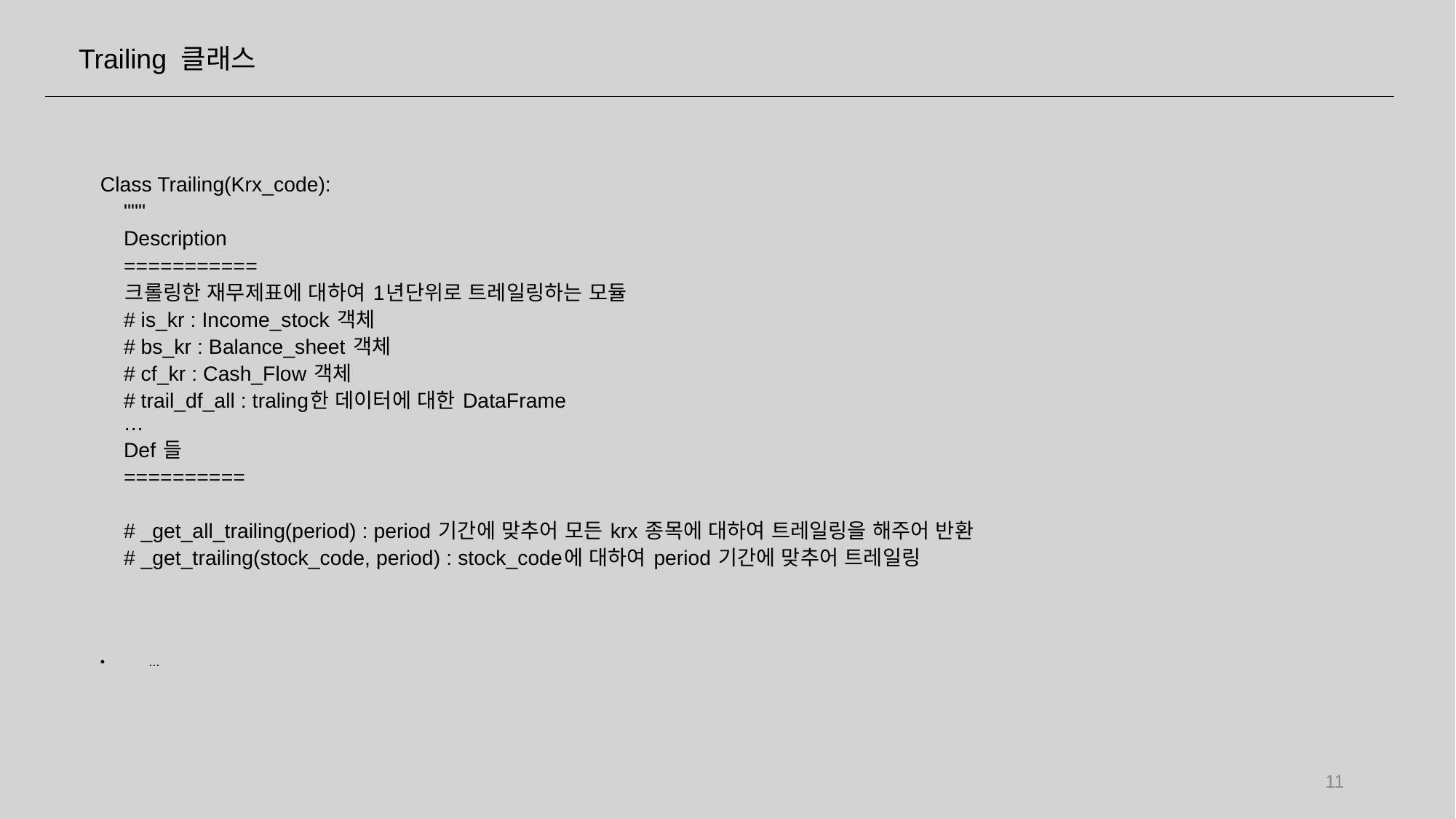

Trailing 클래스
Class Trailing(Krx_code):
    """
    Description
    ===========
    크롤링한 재무제표에 대하여 1년단위로 트레일링하는 모듈
    # is_kr : Income_stock 객체
    # bs_kr : Balance_sheet 객체
    # cf_kr : Cash_Flow 객체
    # trail_df_all : traling한 데이터에 대한 DataFrame
    …
    Def 들
    ==========

    # _get_all_trailing(period) : period 기간에 맞추어 모든 krx 종목에 대하여 트레일링을 해주어 반환
    # _get_trailing(stock_code, period) : stock_code에 대하여 period 기간에 맞추어 트레일링

    ...
11